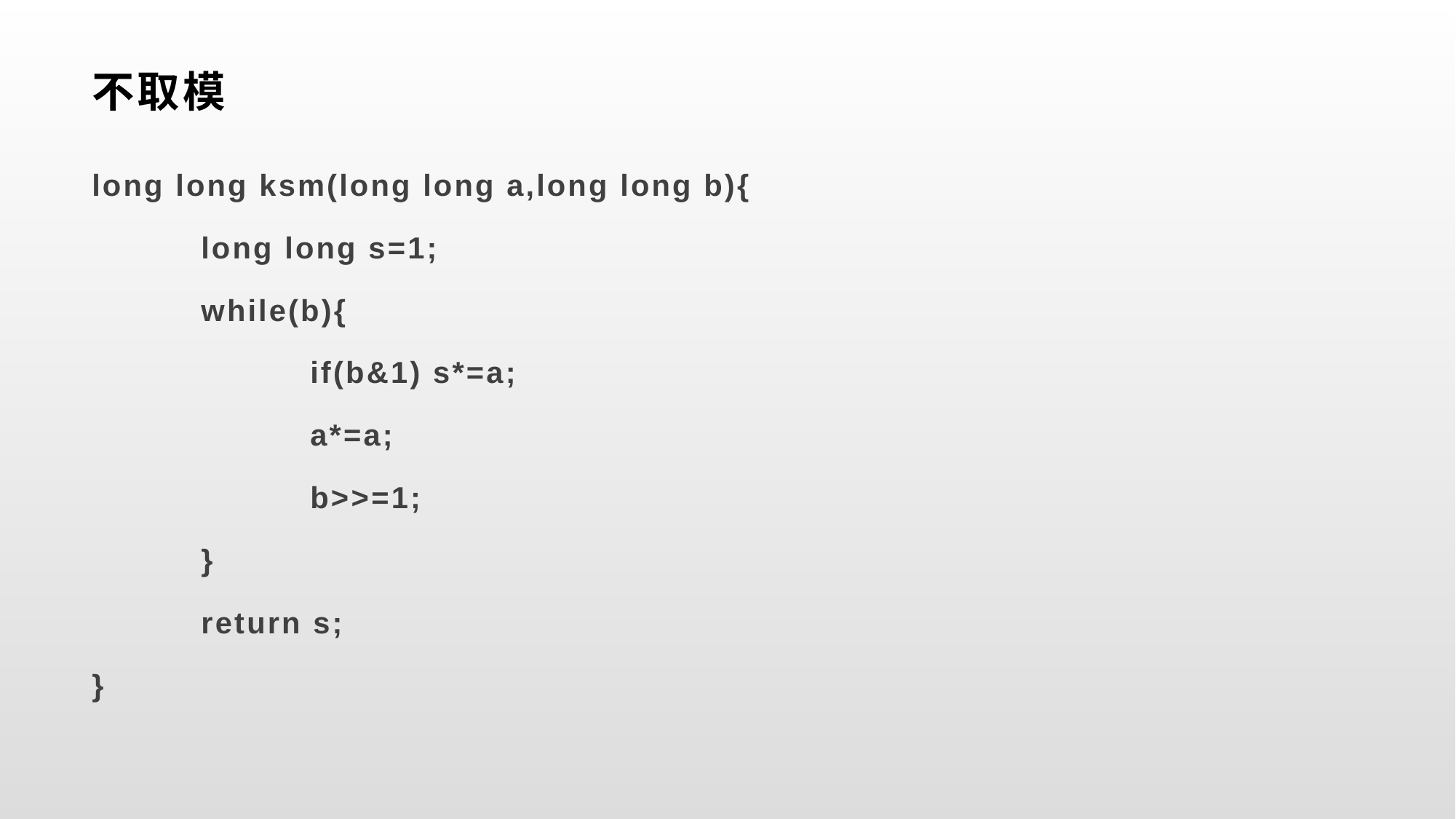

# 不取模
long long ksm(long long a,long long b){
	long long s=1;
	while(b){
		if(b&1) s*=a;
		a*=a;
		b>>=1;
	}
	return s;
}